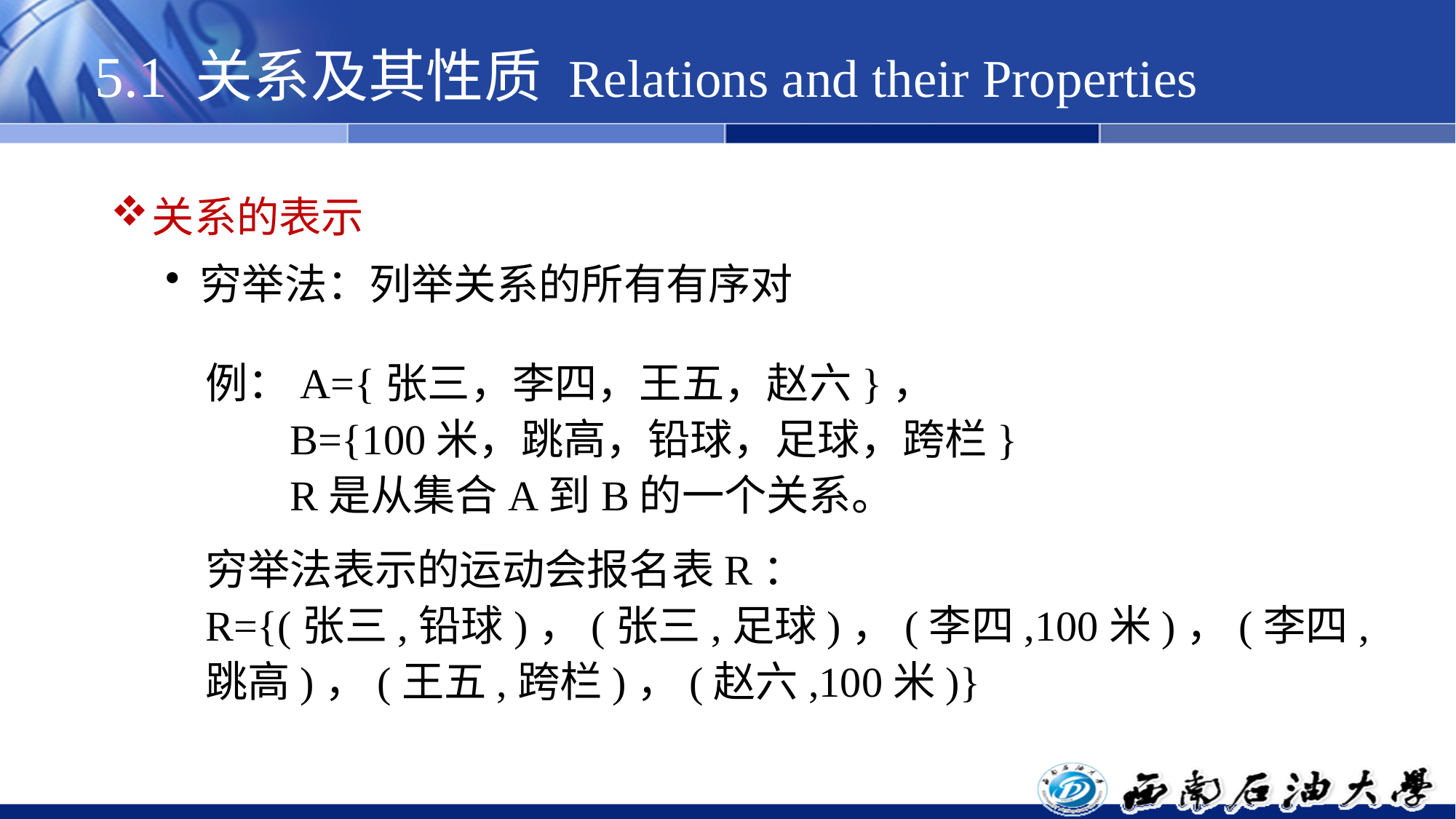

# 5.1 关系及其性质 Relations and their Properties
关系的表示
穷举法：列举关系的所有有序对

例：A={张三，李四，王五，赵六}，
        B={100米，跳高，铅球，足球，跨栏}
        R是从集合A到B的一个关系。
穷举法表示的运动会报名表R：
R={(张三,铅球)，(张三,足球)，(李四,100米)，(李四,跳高)，(王五,跨栏)，(赵六,100米)}